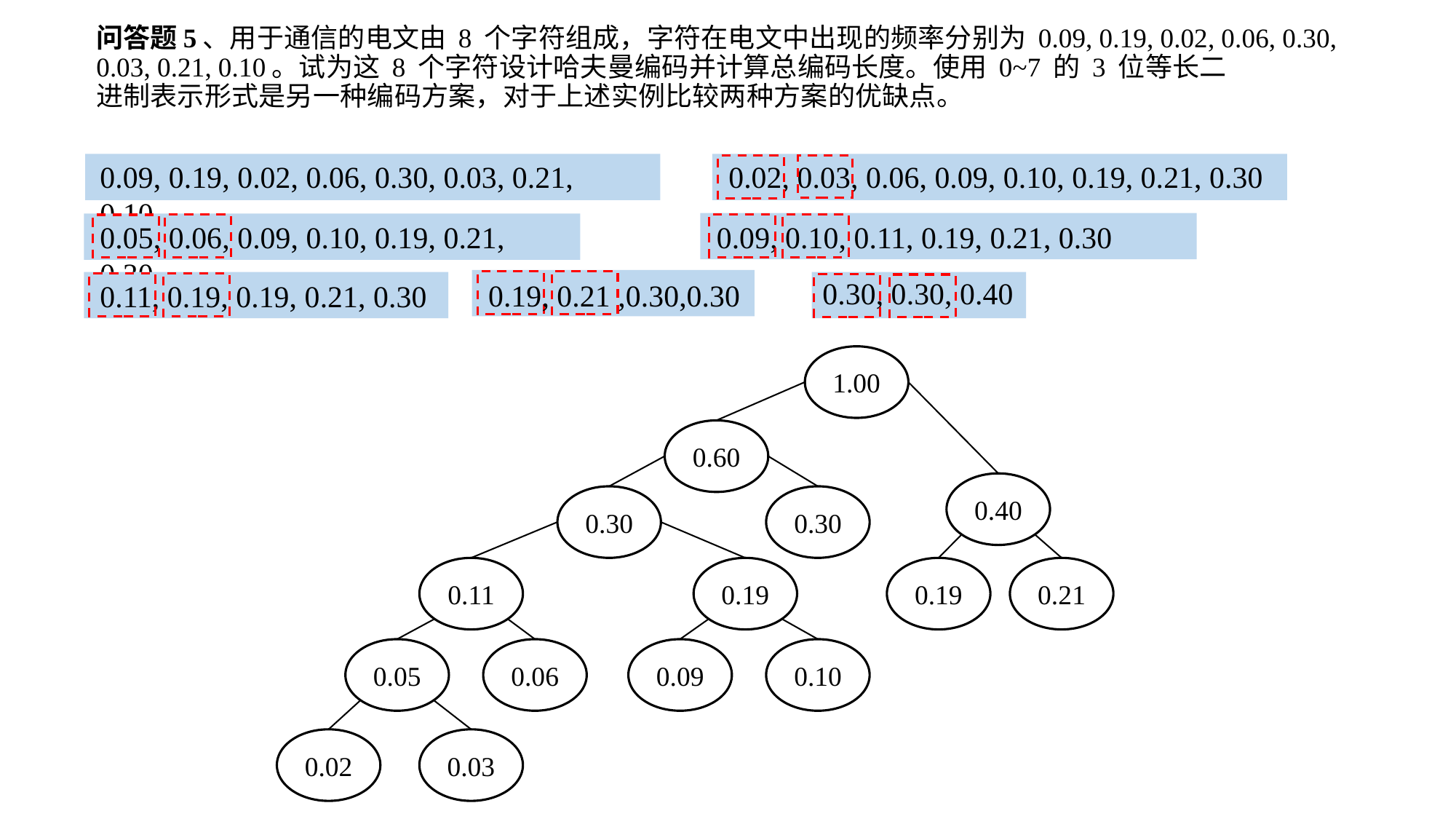

# 问答题5、用于通信的电文由 8 个字符组成，字符在电文中出现的频率分别为 0.09, 0.19, 0.02, 0.06, 0.30, 0.03, 0.21, 0.10。试为这 8 个字符设计哈夫曼编码并计算总编码长度。使用 0~7 的 3 位等长二 进制表示形式是另一种编码方案，对于上述实例比较两种方案的优缺点。
0.02, 0.03, 0.06, 0.09, 0.10, 0.19, 0.21, 0.30
0.09, 0.19, 0.02, 0.06, 0.30, 0.03, 0.21, 0.10

0.09, 0.10, 0.11, 0.19, 0.21, 0.30
0.05, 0.06, 0.09, 0.10, 0.19, 0.21, 0.30

0.30, 0.30, 0.40

0.19, 0.21 ,0.30,0.30

0.11, 0.19, 0.19, 0.21, 0.30

1.00
0.60
0.40
0.30
0.30
0.11
0.19
0.19
0.21
0.05
0.06
0.09
0.10
0.02
0.03